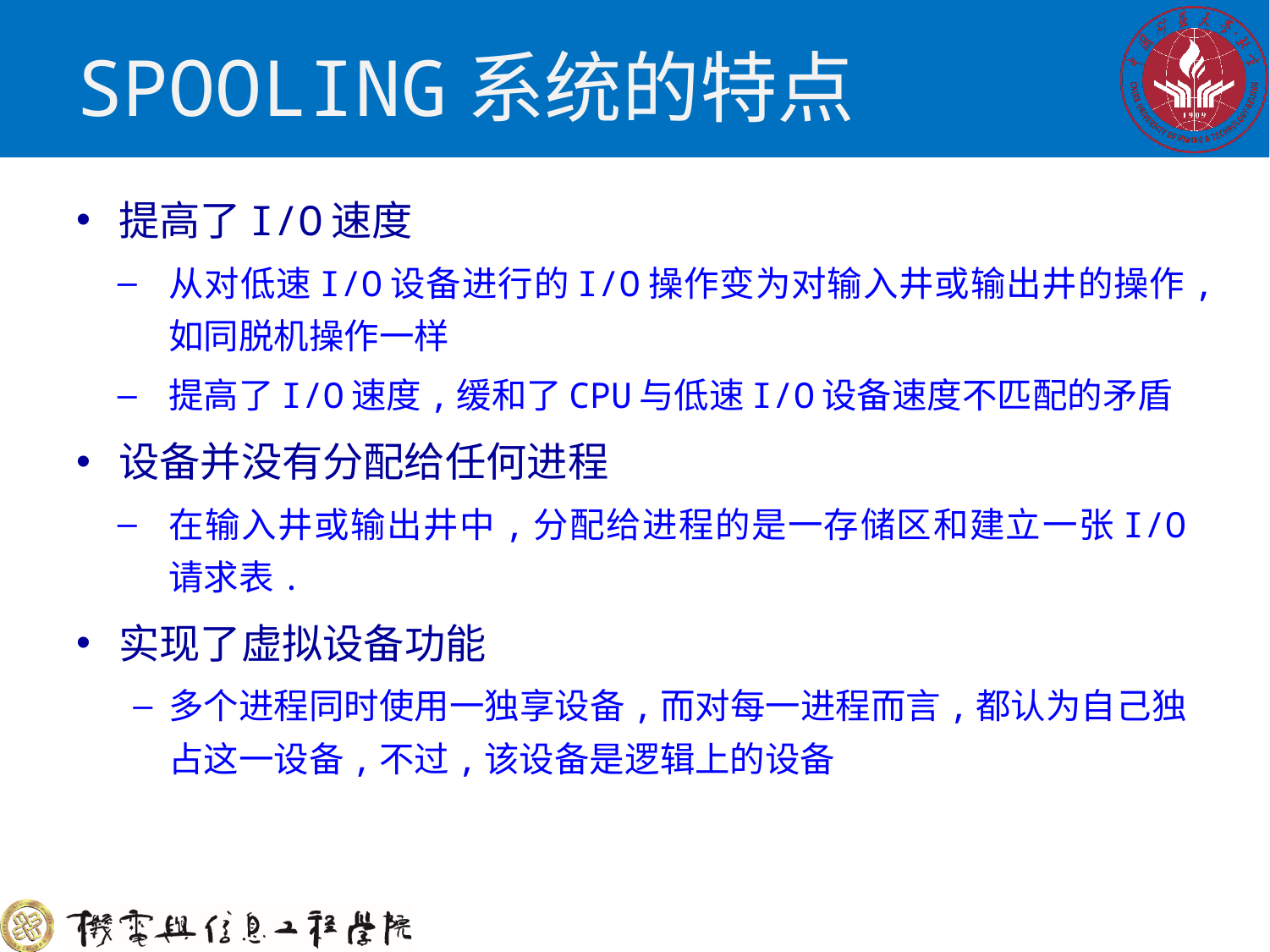

# SPOOLING系统的特点
提高了I/O速度
从对低速I/O设备进行的I/O操作变为对输入井或输出井的操作,如同脱机操作一样
提高了I/O速度,缓和了CPU与低速I/O设备速度不匹配的矛盾
设备并没有分配给任何进程
在输入井或输出井中,分配给进程的是一存储区和建立一张I/O请求表.
实现了虚拟设备功能
多个进程同时使用一独享设备,而对每一进程而言,都认为自己独占这一设备,不过,该设备是逻辑上的设备